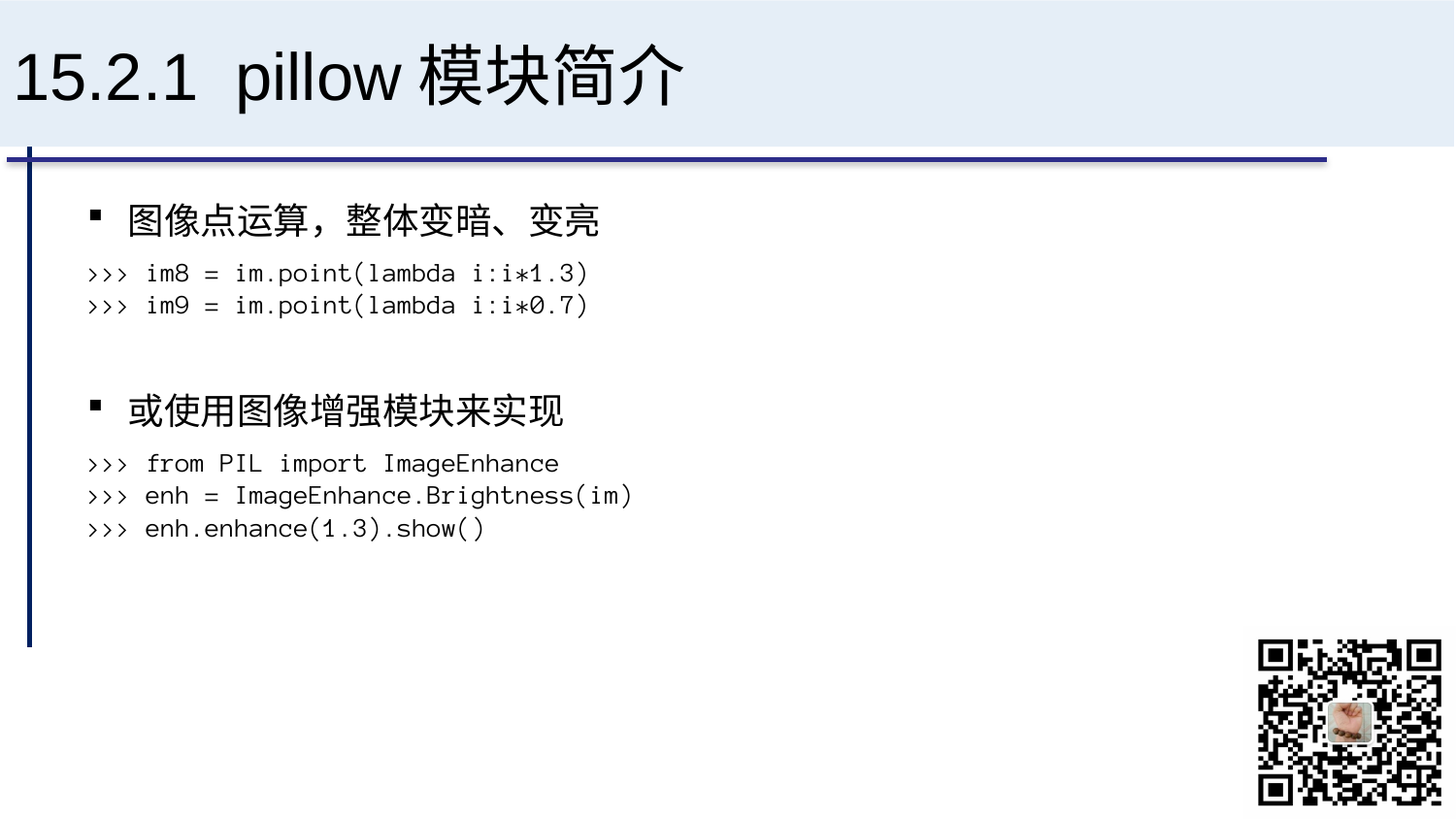

# 15.2.1  pillow模块简介
图像点运算，整体变暗、变亮
>>> im8 = im.point(lambda i:i*1.3)
>>> im9 = im.point(lambda i:i*0.7)

或使用图像增强模块来实现
>>> from PIL import ImageEnhance
>>> enh = ImageEnhance.Brightness(im)
>>> enh.enhance(1.3).show()